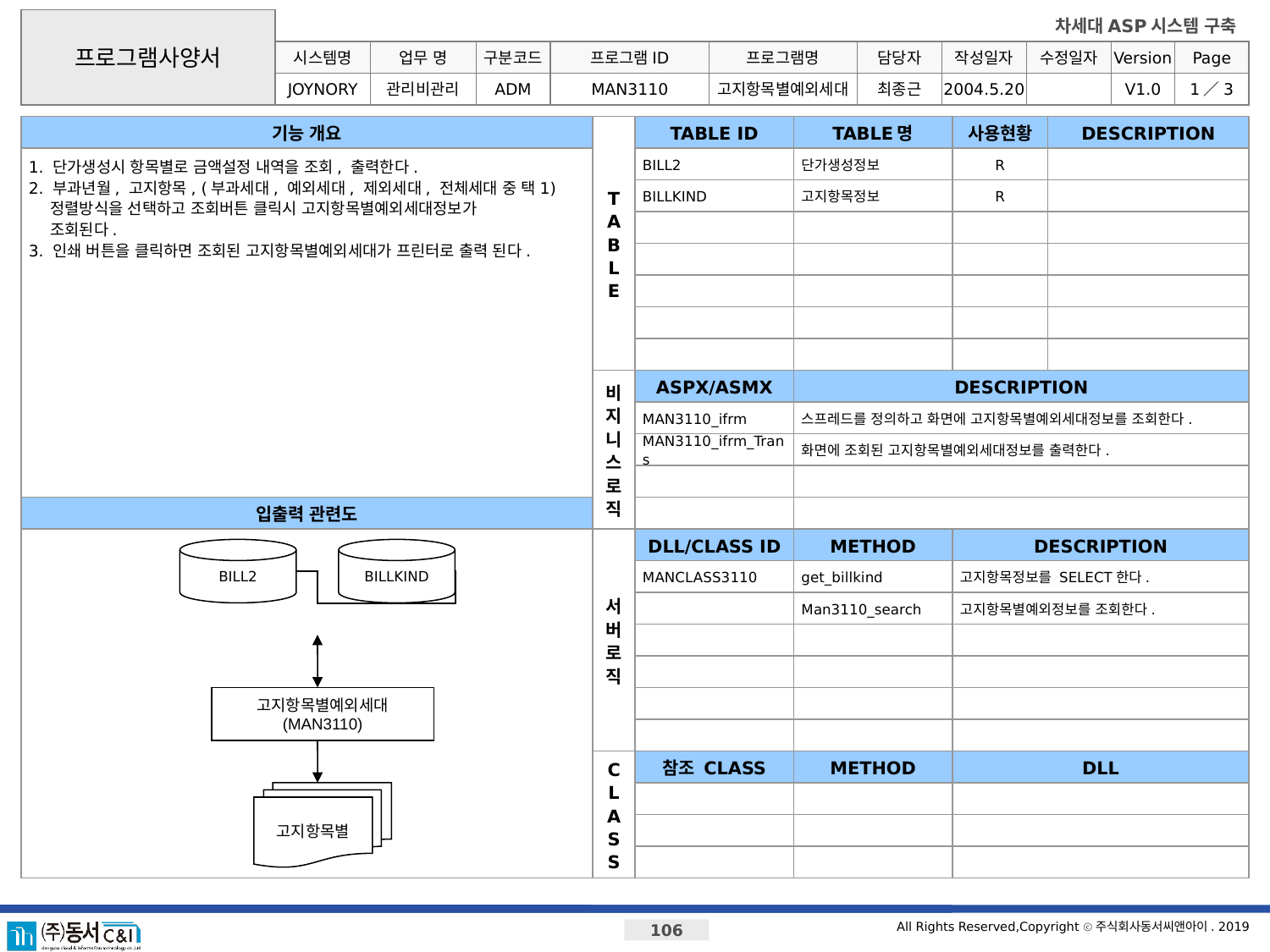

프로그램사양서
시스템명
업무 명
구분코드
프로그램ID
프로그램명
JOYNORY
관리비관리
ADM
MAN3110
고지항목별예외세대
최종근
2004.5.20

V1.0
1／3
기능 개요
T
A
B
L
E
TABLE ID
TABLE명
사용현황
DESCRIPTION
1. 단가생성시 항목별로 금액설정 내역을 조회, 출력한다.
2. 부과년월, 고지항목, (부과세대, 예외세대, 제외세대, 전체세대 중 택1)
    정렬방식을 선택하고 조회버튼 클릭시 고지항목별예외세대정보가
    조회된다.
3. 인쇄 버튼을 클릭하면 조회된 고지항목별예외세대가 프린터로 출력 된다.

BILL2
단가생성정보
R

BILLKIND
고지항목정보
R

비지니스로직
ASPX/ASMX
DESCRIPTION
MAN3110_ifrm
스프레드를 정의하고 화면에 고지항목별예외세대정보를 조회한다.
MAN3110_ifrm_Trans
화면에 조회된 고지항목별예외세대정보를 출력한다.

입출력 관련도

서버로직
DLL/CLASS ID
METHOD
DESCRIPTION
BILL2
BILLKIND
MANCLASS3110
get_billkind
고지항목정보를 SELECT한다.

Man3110_search
고지항목별예외정보를 조회한다.

고지항목별예외세대
(MAN3110)

C
L
A
S
S
참조 CLASS
METHOD
DLL
고지항목별